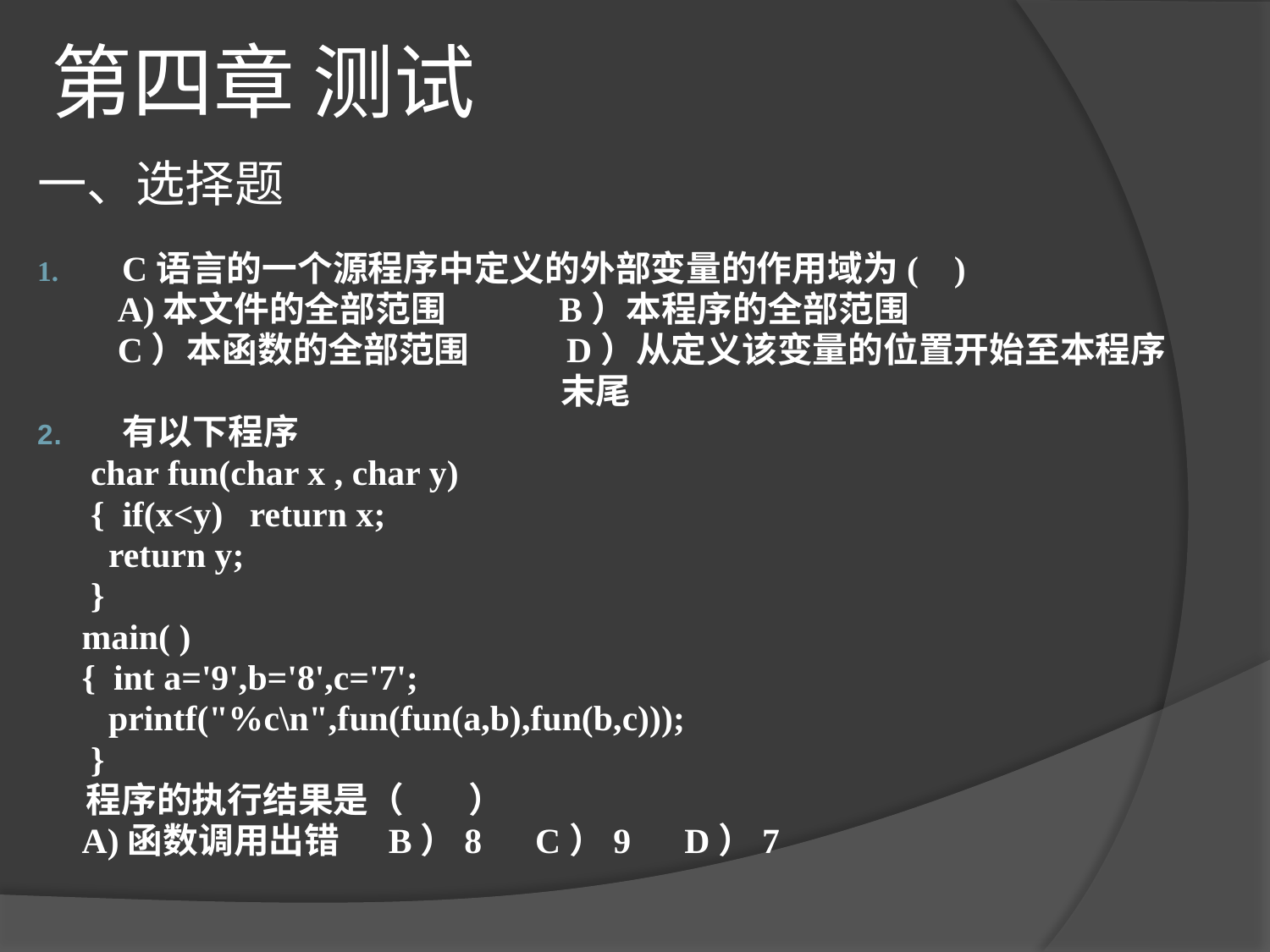

# 第四章 测试
一、选择题
C语言的一个源程序中定义的外部变量的作用域为(    )
         A)本文件的全部范围             B）本程序的全部范围
         C）本函数的全部范围           D）从定义该变量的位置开始至本程序
                                                                末尾
有以下程序
      char fun(char x , char y)
      {  if(x<y)   return x;
        return y;
      }
     main( )
     {  int a='9',b='8',c='7';
        printf("%c\n",fun(fun(a,b),fun(b,c)));
      }
     程序的执行结果是（        ）
     A)函数调用出错     B）8      C）9      D）7